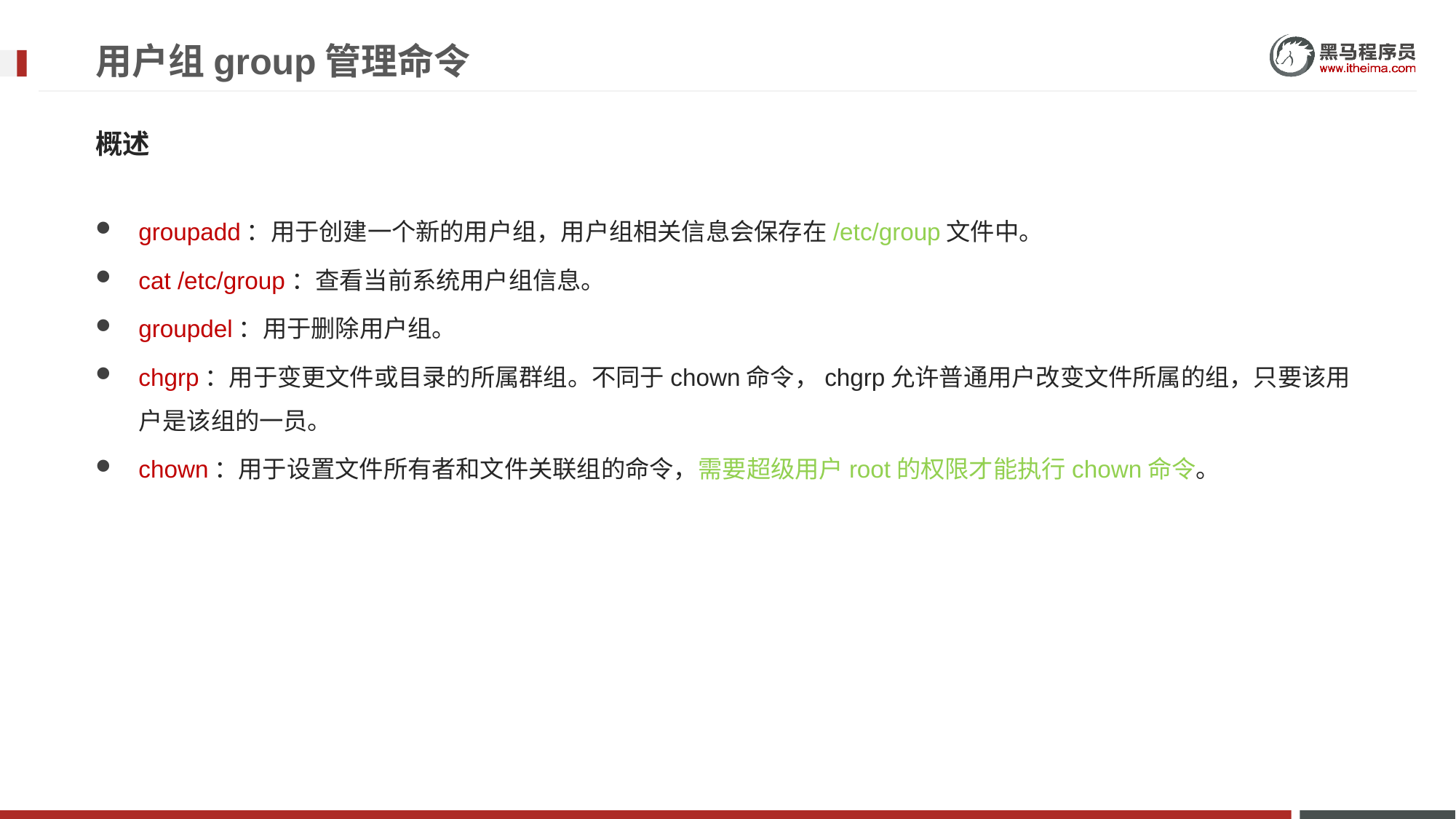

# 用户组group管理命令
概述
groupadd：用于创建一个新的用户组，用户组相关信息会保存在/etc/group文件中。
cat /etc/group：查看当前系统用户组信息。
groupdel：用于删除用户组。
chgrp：用于变更文件或目录的所属群组。不同于chown命令，chgrp允许普通用户改变文件所属的组，只要该用户是该组的一员。
chown：用于设置文件所有者和文件关联组的命令，需要超级用户root的权限才能执行chown命令。